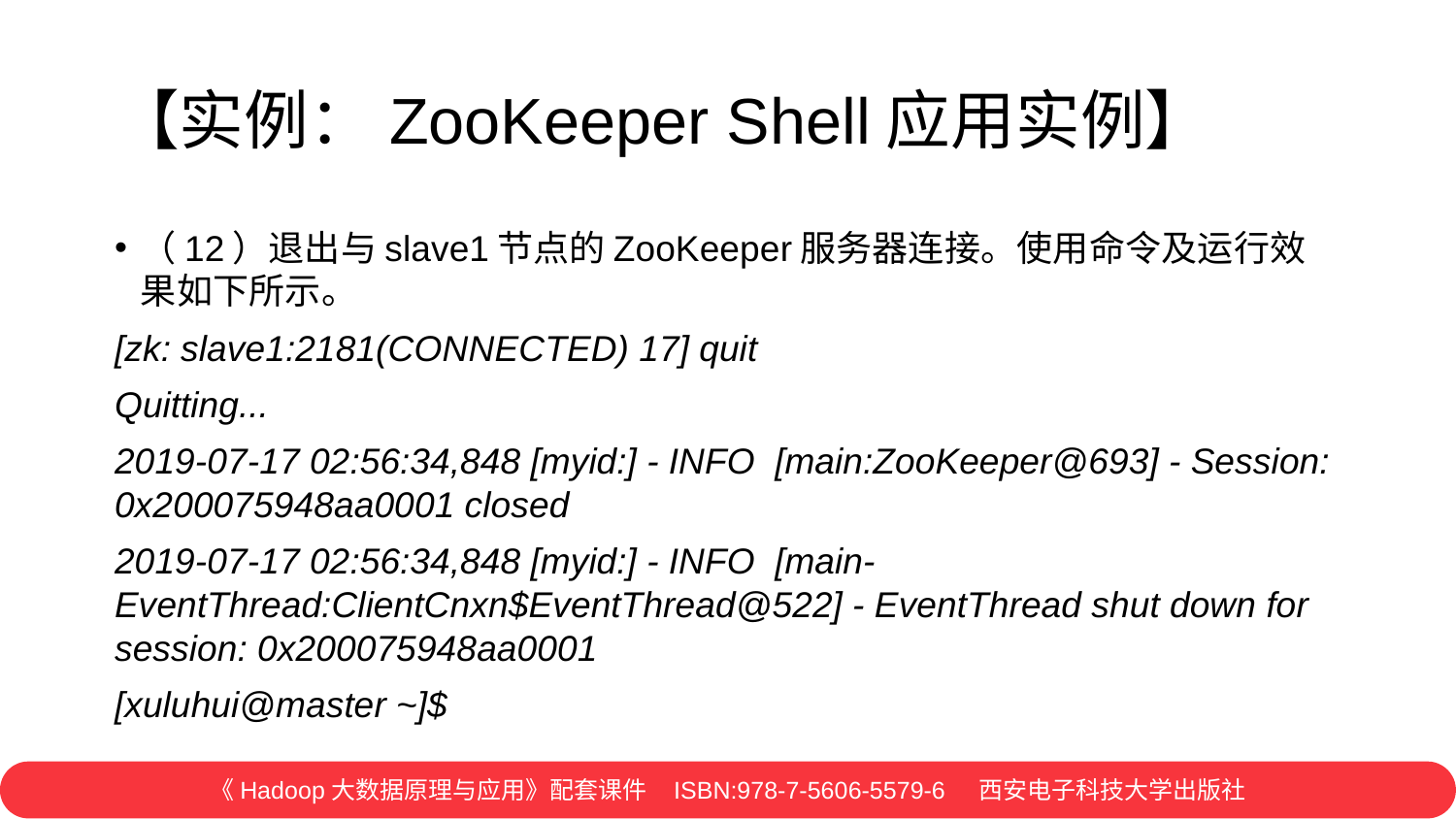

# 【实例：ZooKeeper Shell应用实例】
（12）退出与slave1节点的ZooKeeper服务器连接。使用命令及运行效果如下所示。
[zk: slave1:2181(CONNECTED) 17] quit
Quitting...
2019-07-17 02:56:34,848 [myid:] - INFO  [main:ZooKeeper@693] - Session: 0x200075948aa0001 closed
2019-07-17 02:56:34,848 [myid:] - INFO  [main-EventThread:ClientCnxn$EventThread@522] - EventThread shut down for session: 0x200075948aa0001
[xuluhui@master ~]$